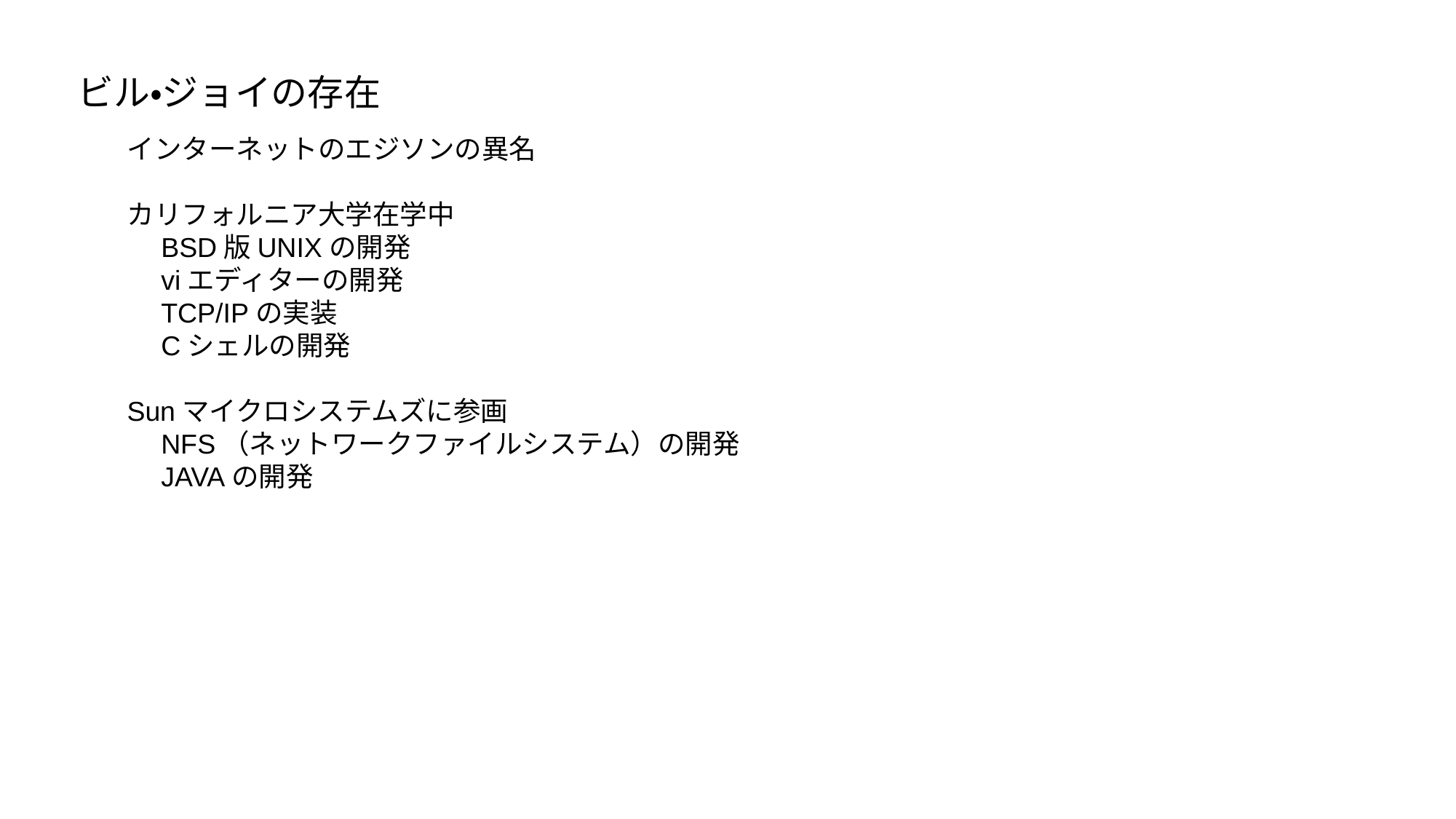

ビル・ジョイの存在
インターネットのエジソンの異名

カリフォルニア大学在学中
　BSD版UNIXの開発
　viエディターの開発
　TCP/IPの実装
　Cシェルの開発

Sunマイクロシステムズに参画
　NFS（ネットワークファイルシステム）の開発
　JAVAの開発